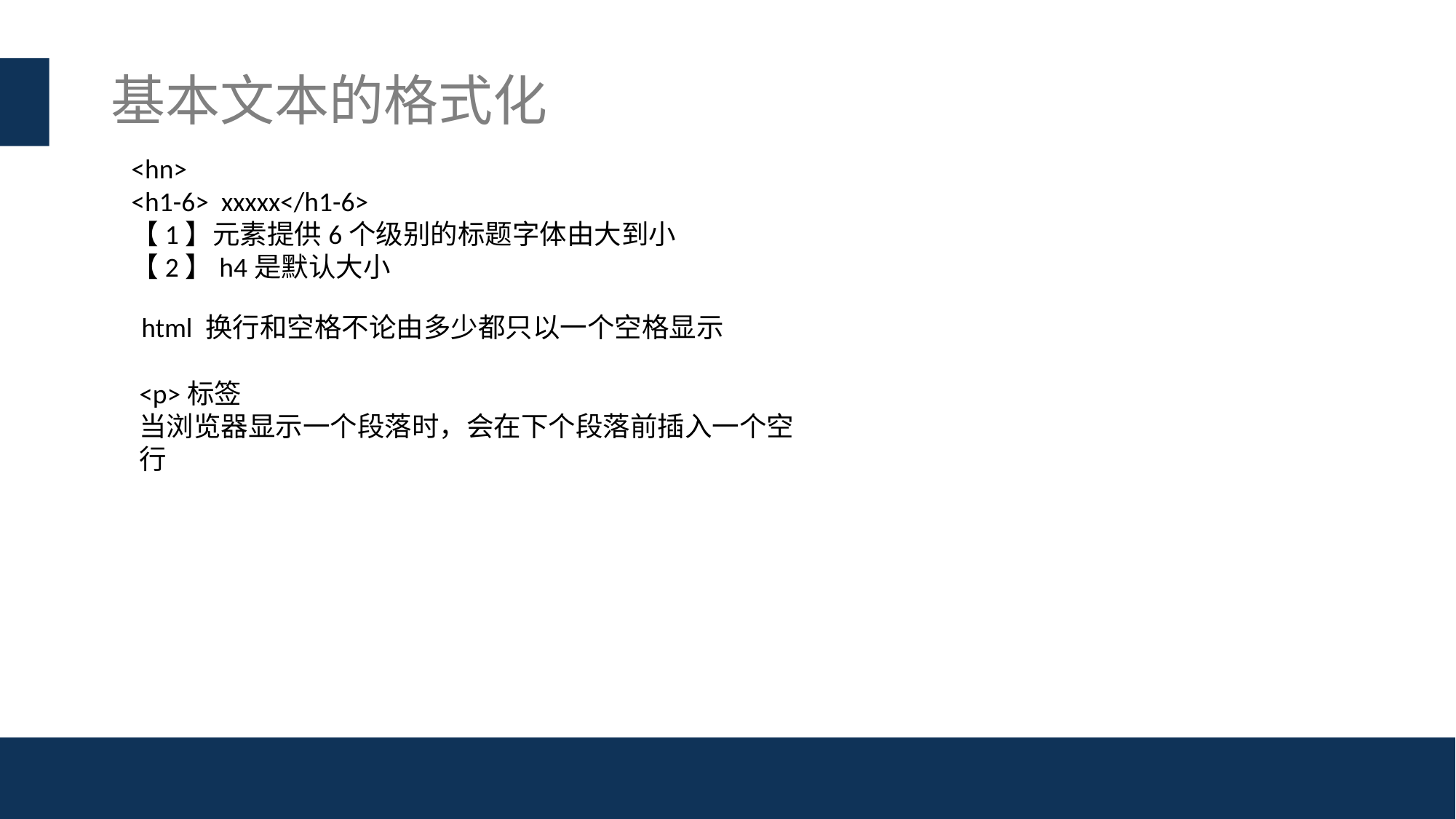

# 基本文本的格式化

<hn>
<h1-6>  xxxxx</h1-6>
【1】元素提供6个级别的标题字体由大到小
【2】h4是默认大小
html 换行和空格不论由多少都只以一个空格显示
<p>标签
当浏览器显示一个段落时，会在下个段落前插入一个空行